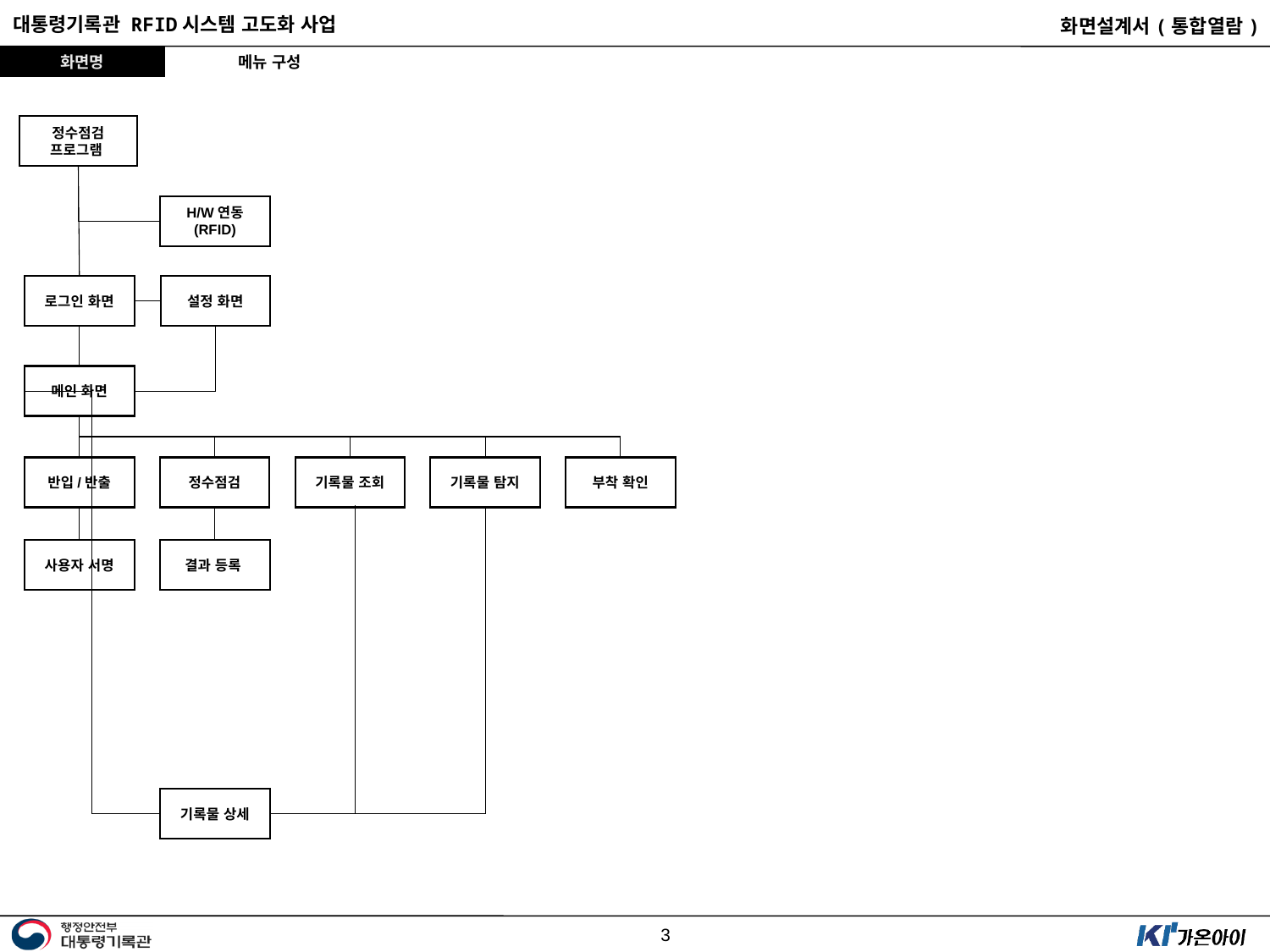

메뉴 구성

정수점검
프로그램
H/W연동
(RFID)
로그인 화면
설정 화면
메인 화면
반입/반출
정수점검
기록물 조회
기록물 탐지
부착 확인
사용자 서명
결과 등록
기록물 상세